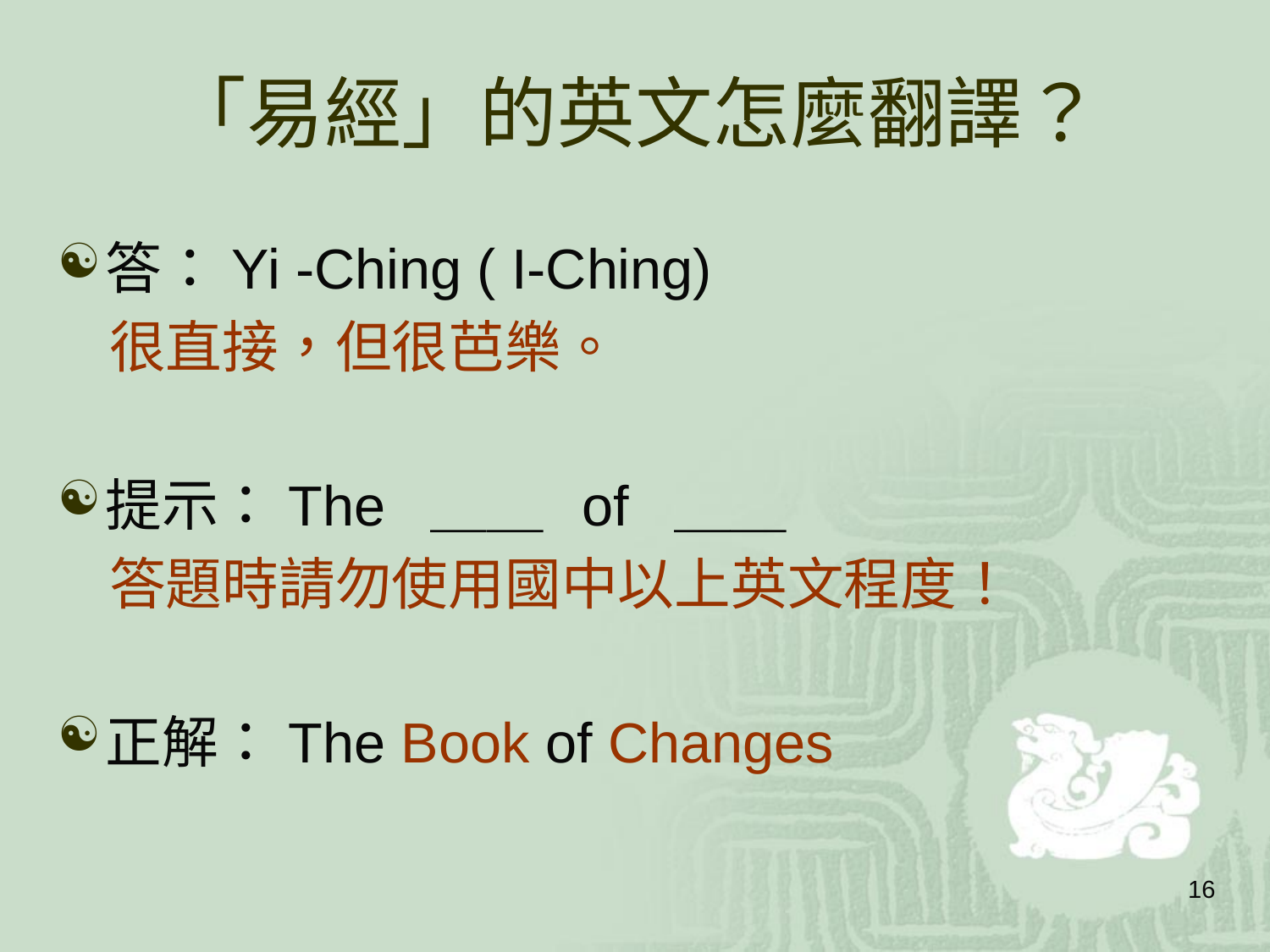

# 「易經」的英文怎麼翻譯？
答：Yi -Ching ( I-Ching)
   很直接，但很芭樂。

提示：The  ＿＿  of  ＿＿
   答題時請勿使用國中以上英文程度！

正解：The Book of Changes

16